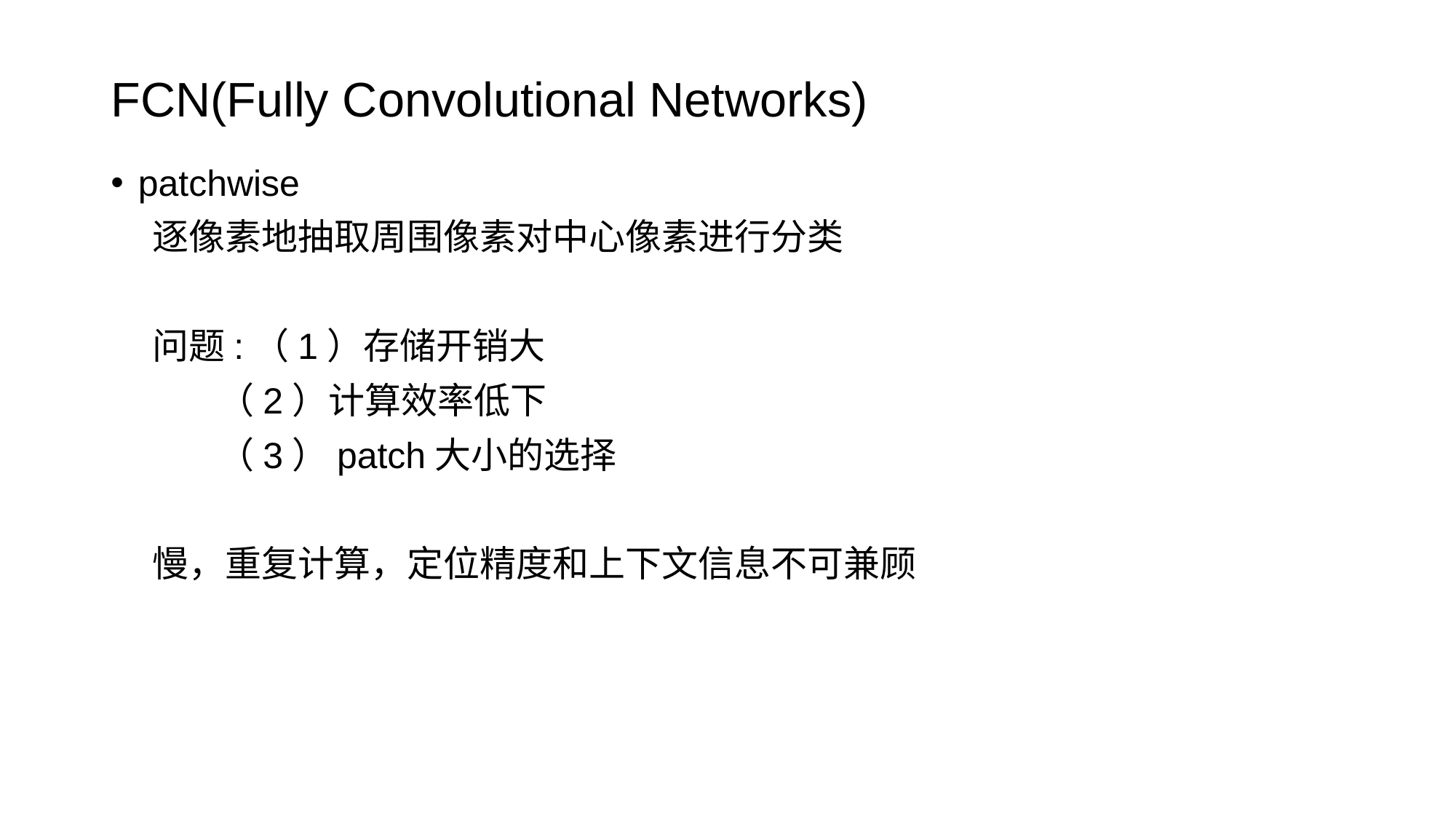

# FCN(Fully Convolutional Networks)
patchwise
    逐像素地抽取周围像素对中心像素进行分类

    问题:（1）存储开销大
            （2）计算效率低下
            （3）patch大小的选择

    慢，重复计算，定位精度和上下文信息不可兼顾